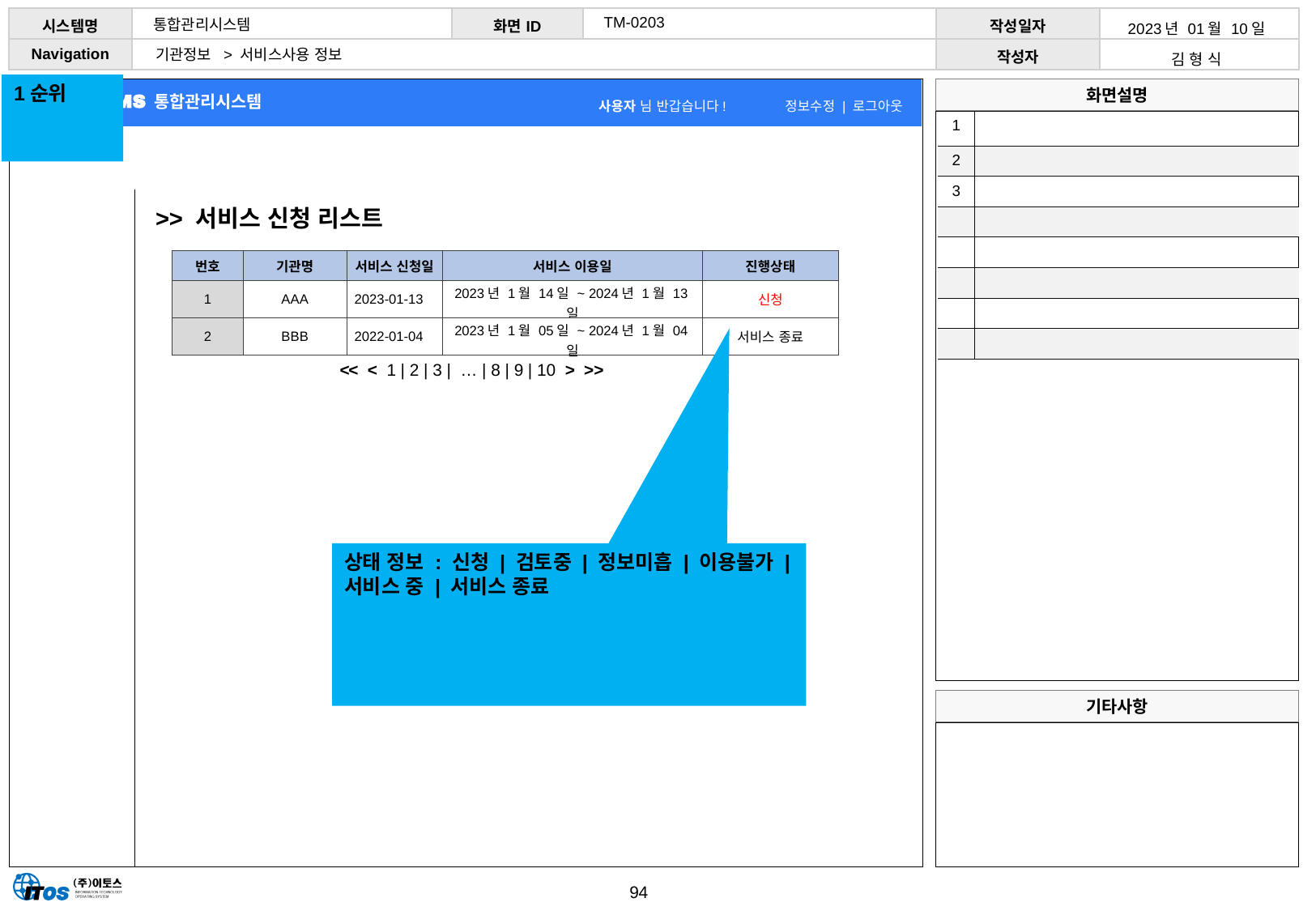

TM-0203
통합관리시스템
| 2023년 01월 10일 |
| --- |
| 김 형 식 |
기관정보  > 서비스사용 정보
1순위
| 1 |  |
| --- | --- |
| 2 |  |
| 3 |  |
|  |  |
|  |  |
|  |  |
|  |  |
|  |  |
>> 서비스 신청 리스트
| 번호 | 기관명 | 서비스 신청일 | 서비스 이용일 | 진행상태 |
| --- | --- | --- | --- | --- |
| 1 | AAA | 2023-01-13 | 2023년 1월 14일 ~ 2024년 1월 13일 | 신청 |
| 2 | BBB | 2022-01-04 | 2023년 1월 05일 ~ 2024년 1월 04일 | 서비스 종료 |
<<  <  1 | 2 | 3 |  … | 8 | 9 | 10  >  >>
상태 정보 : 신청 | 검토중 | 정보미흡 | 이용불가 | 서비스 중 | 서비스 종료